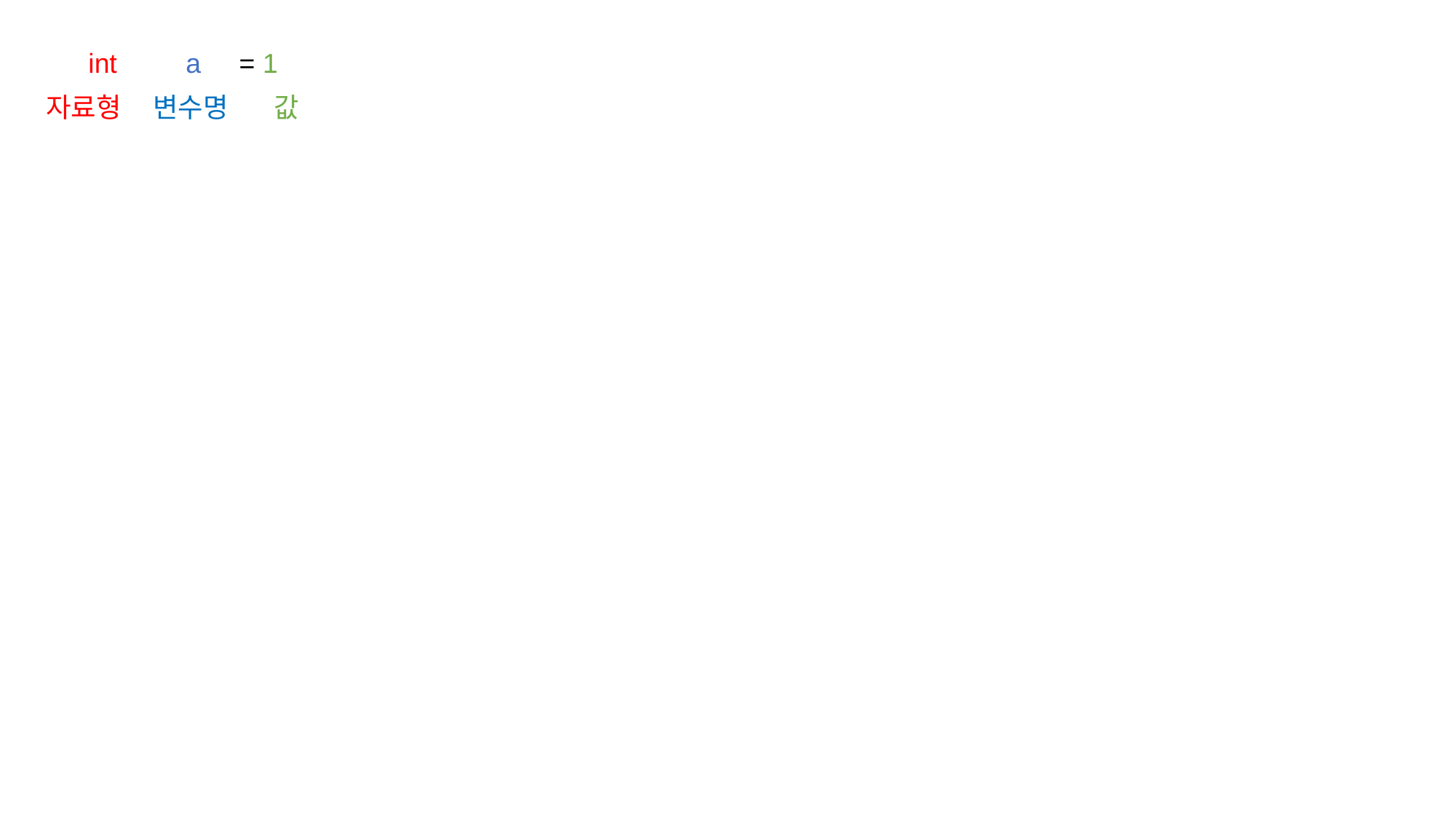

int         a     = 1
자료형
변수명
값